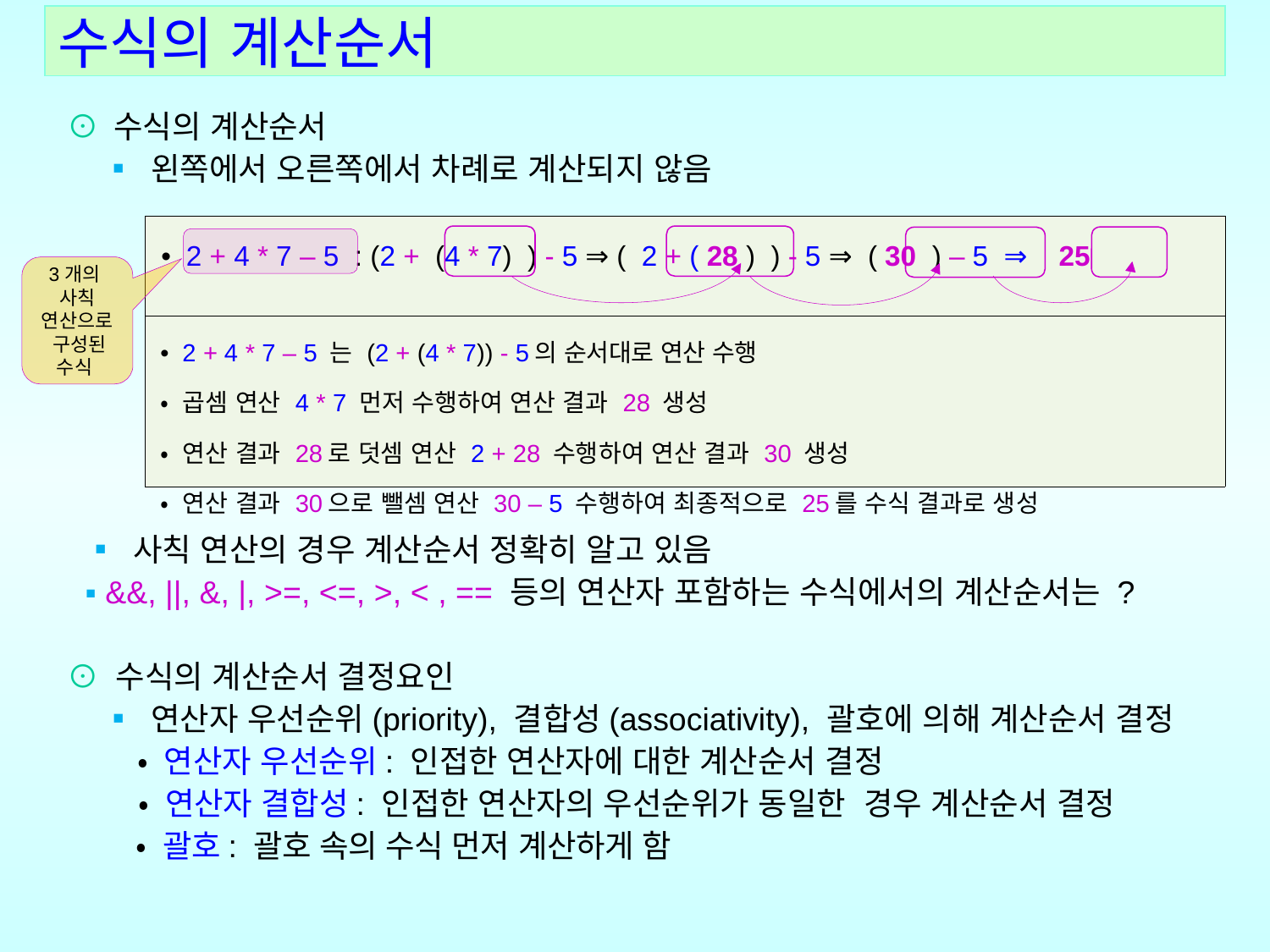

수식의 계산순서
⊙ 수식의 계산순서
    ▪ 왼쪽에서 오른쪽에서 차례로 계산되지 않음

  ▪ 사칙 연산의 경우 계산순서 정확히 알고 있음
  ▪ &&, ||, &, |, >=, <=, >, < , == 등의 연산자 포함하는 수식에서의 계산순서는 ?

⊙ 수식의 계산순서 결정요인
    ▪ 연산자 우선순위(priority), 결합성(associativity), 괄호에 의해 계산순서 결정
        • 연산자 우선순위: 인접한 연산자에 대한 계산순서 결정
        • 연산자 결합성: 인접한 연산자의 우선순위가 동일한  경우 계산순서 결정
        • 괄호: 괄호 속의 수식 먼저 계산하게 함

| • 2 + 4 \* 7 – 5 : (2 + (4 \* 7) ) - 5 ⇒ ( 2 + ( 28 ) ) - 5 ⇒ ( 30 ) – 5 ⇒ 25 |
| --- |
| • 2 + 4 \* 7 – 5 는 (2 + (4 \* 7)) - 5의 순서대로 연산 수행 • 곱셈 연산 4 \* 7 먼저 수행하여 연산 결과 28 생성 • 연산 결과 28로 덧셈 연산 2 + 28 수행하여 연산 결과 30 생성 • 연산 결과 30으로 뺄셈 연산 30 – 5 수행하여 최종적으로 25를 수식 결과로 생성 |

3개의
사칙 연산으로
 구성된  수식